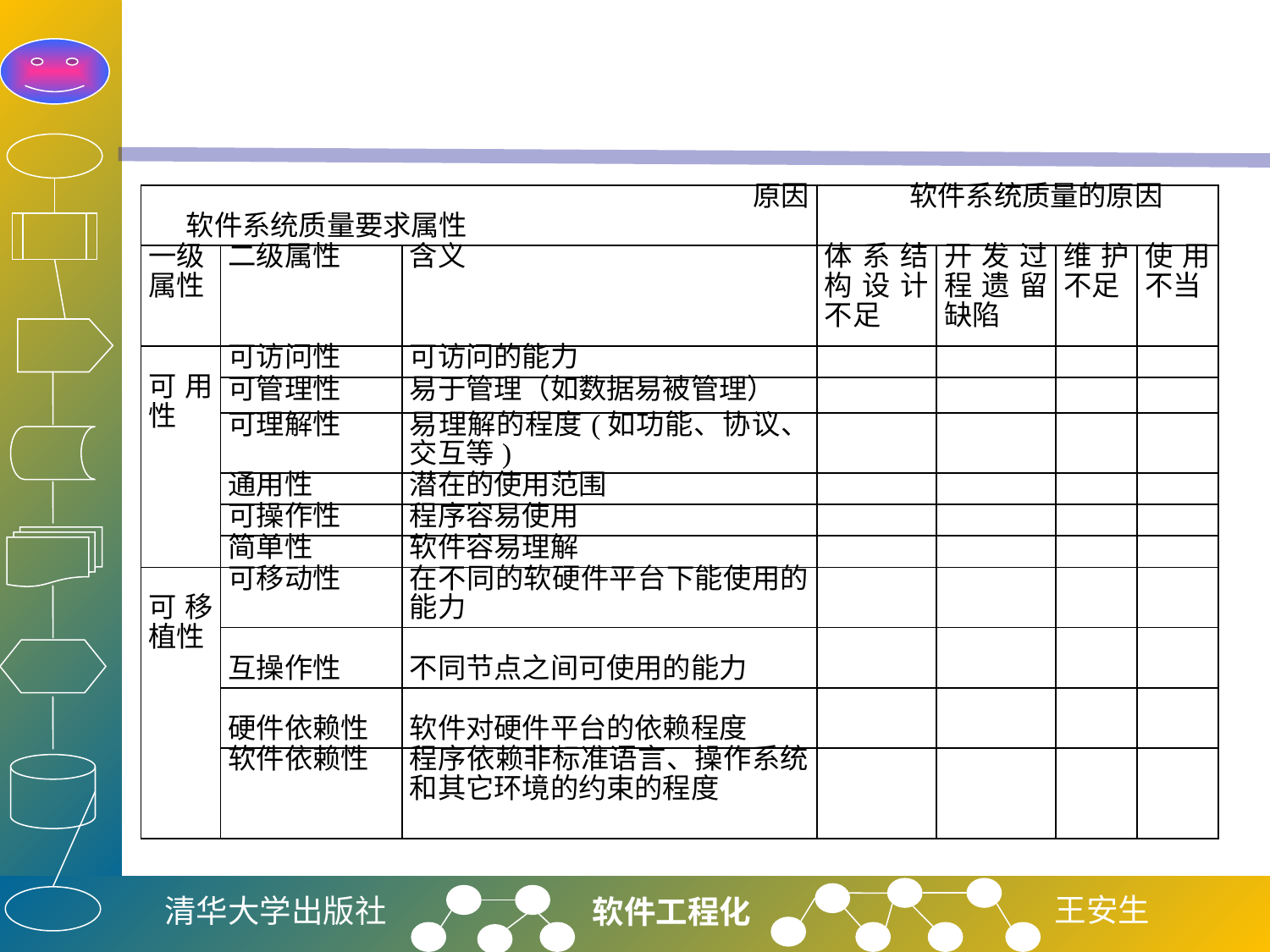

#
| 原因 软件系统质量要求属性 |  |  | 软件系统质量的原因 |  |  |  |
| --- | --- | --- | --- | --- | --- | --- |
| 一级 属性 | 二级属性 | 含义 | 体系结构设计不足 | 开发过程遗留缺陷 | 维护不足 | 使用不当 |
| 可用性 | 可访问性 | 可访问的能力 |  |  |  |  |
|  | 可管理性 | 易于管理（如数据易被管理） |  |  |  |  |
|  | 可理解性 | 易理解的程度(如功能、协议、交互等) |  |  |  |  |
|  | 通用性 | 潜在的使用范围 |  |  |  |  |
|  | 可操作性 | 程序容易使用 |  |  |  |  |
|  | 简单性 | 软件容易理解 |  |  |  |  |
| 可移植性 | 可移动性 | 在不同的软硬件平台下能使用的能力 |  |  |  |  |
|  | 互操作性 | 不同节点之间可使用的能力 |  |  |  |  |
|  | 硬件依赖性 | 软件对硬件平台的依赖程度 |  |  |  |  |
|  | 软件依赖性 | 程序依赖非标准语言、操作系统和其它环境的约束的程度 |  |  |  |  |